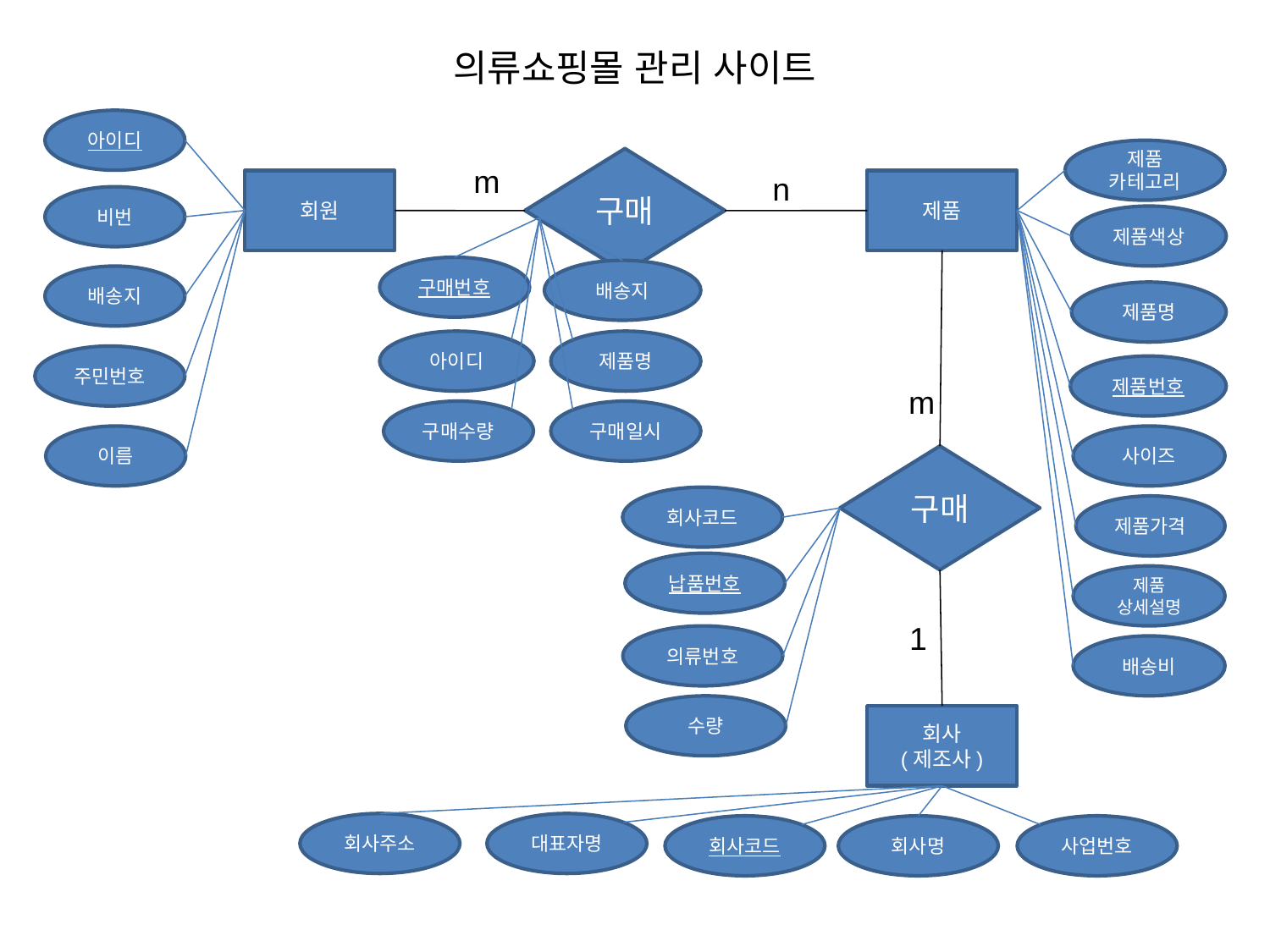

# 의류쇼핑몰 관리 사이트
아이디
제품
카테고리
구매
m
n
회원
제품
비번
제품색상
구매번호
배송지
배송지
제품명
아이디
제품명
주민번호
제품번호
m
구매수량
구매일시
이름
사이즈
구매
회사코드
제품가격
납품번호
제품
상세설명
1
의류번호
배송비
수량
회사
(제조사)
회사주소
대표자명
회사코드
회사명
사업번호